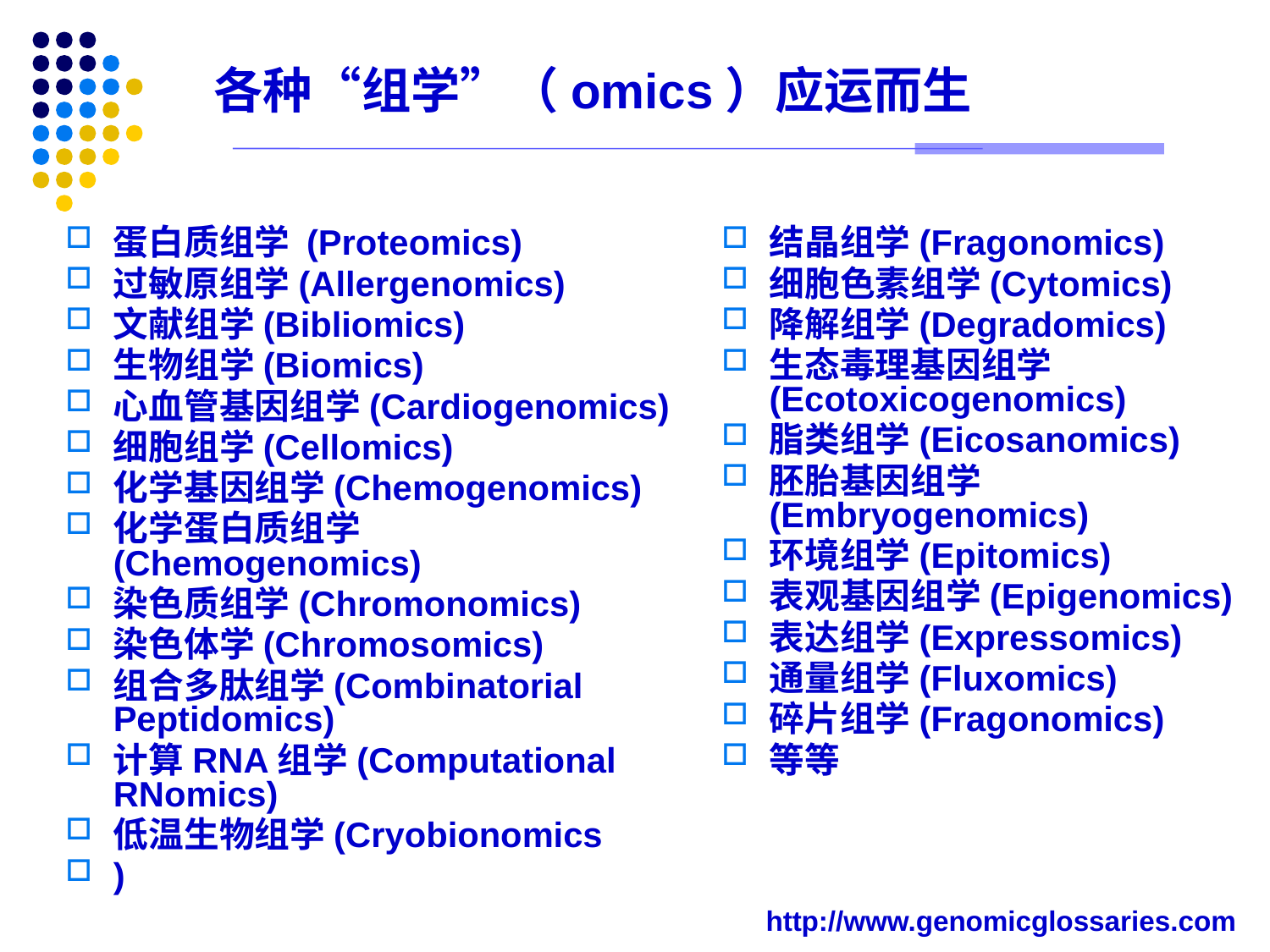

# 各种“组学”（omics）应运而生
蛋白质组学 (Proteomics)
过敏原组学(Allergenomics)
文献组学(Bibliomics)
生物组学(Biomics)
心血管基因组学(Cardiogenomics)
细胞组学(Cellomics)
化学基因组学(Chemogenomics)
化学蛋白质组学(Chemogenomics)
染色质组学(Chromonomics)
染色体学(Chromosomics)
组合多肽组学(Combinatorial Peptidomics)
计算RNA组学(Computational RNomics)
低温生物组学(Cryobionomics
)

结晶组学(Fragonomics)
细胞色素组学(Cytomics)
降解组学(Degradomics)
生态毒理基因组学(Ecotoxicogenomics)
脂类组学(Eicosanomics)
胚胎基因组学(Embryogenomics)
环境组学(Epitomics)
表观基因组学(Epigenomics)
表达组学(Expressomics)
通量组学(Fluxomics)
碎片组学(Fragonomics)
等等
http://www.genomicglossaries.com